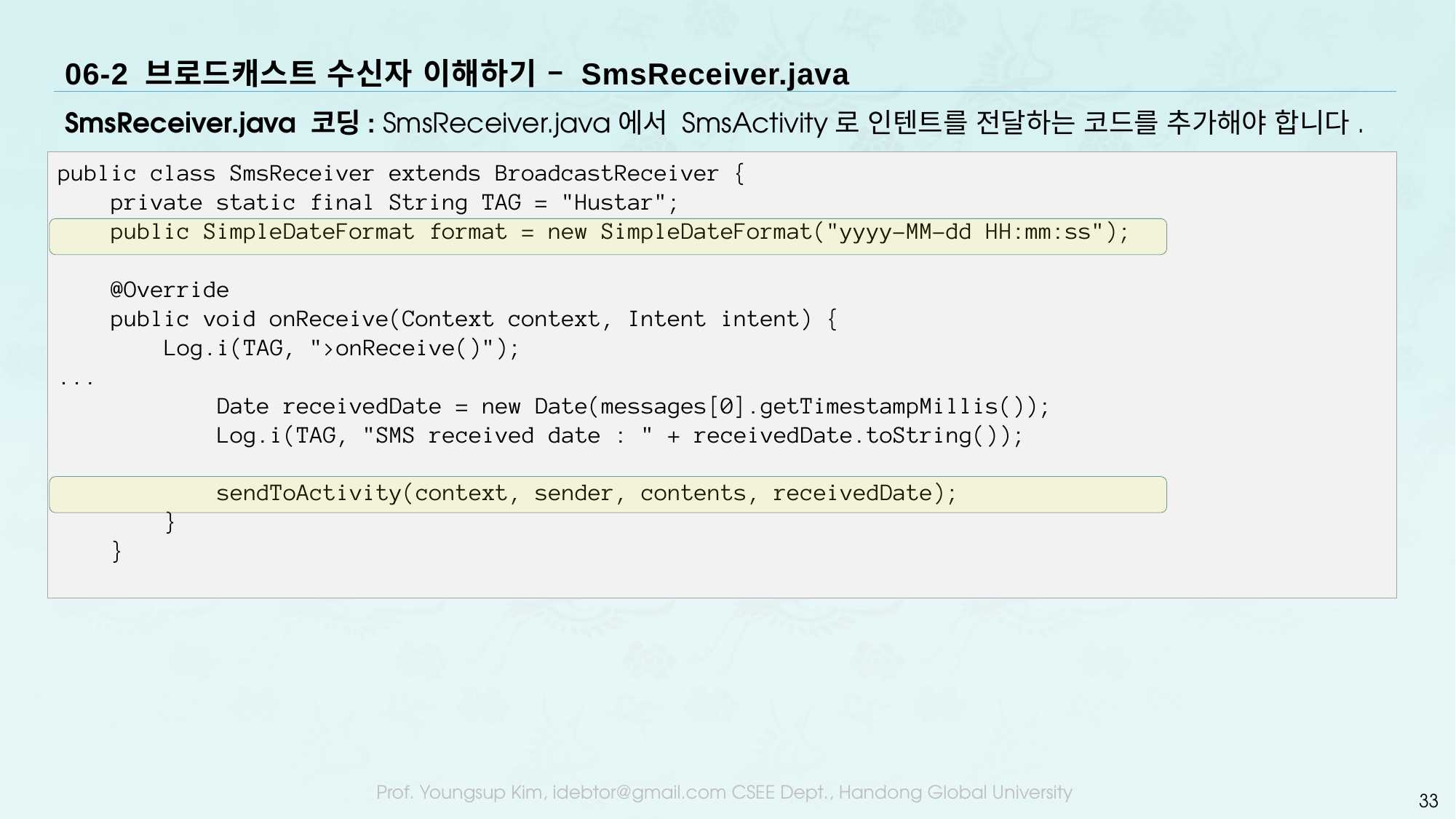

# 06-2 브로드캐스트 수신자 이해하기 – SmsReceiver.java
SmsReceiver.java 코딩: SmsReceiver.java에서 SmsActivity로 인텐트를 전달하는 코드를 추가해야 합니다.

public class SmsReceiver extends BroadcastReceiver {
    private static final String TAG = "Hustar";
    public SimpleDateFormat format = new SimpleDateFormat("yyyy-MM-dd HH:mm:ss");

    @Override
    public void onReceive(Context context, Intent intent) {
        Log.i(TAG, ">onReceive()");
...
            Date receivedDate = new Date(messages[0].getTimestampMillis());
            Log.i(TAG, "SMS received date : " + receivedDate.toString());

            sendToActivity(context, sender, contents, receivedDate);
        }
    }

33